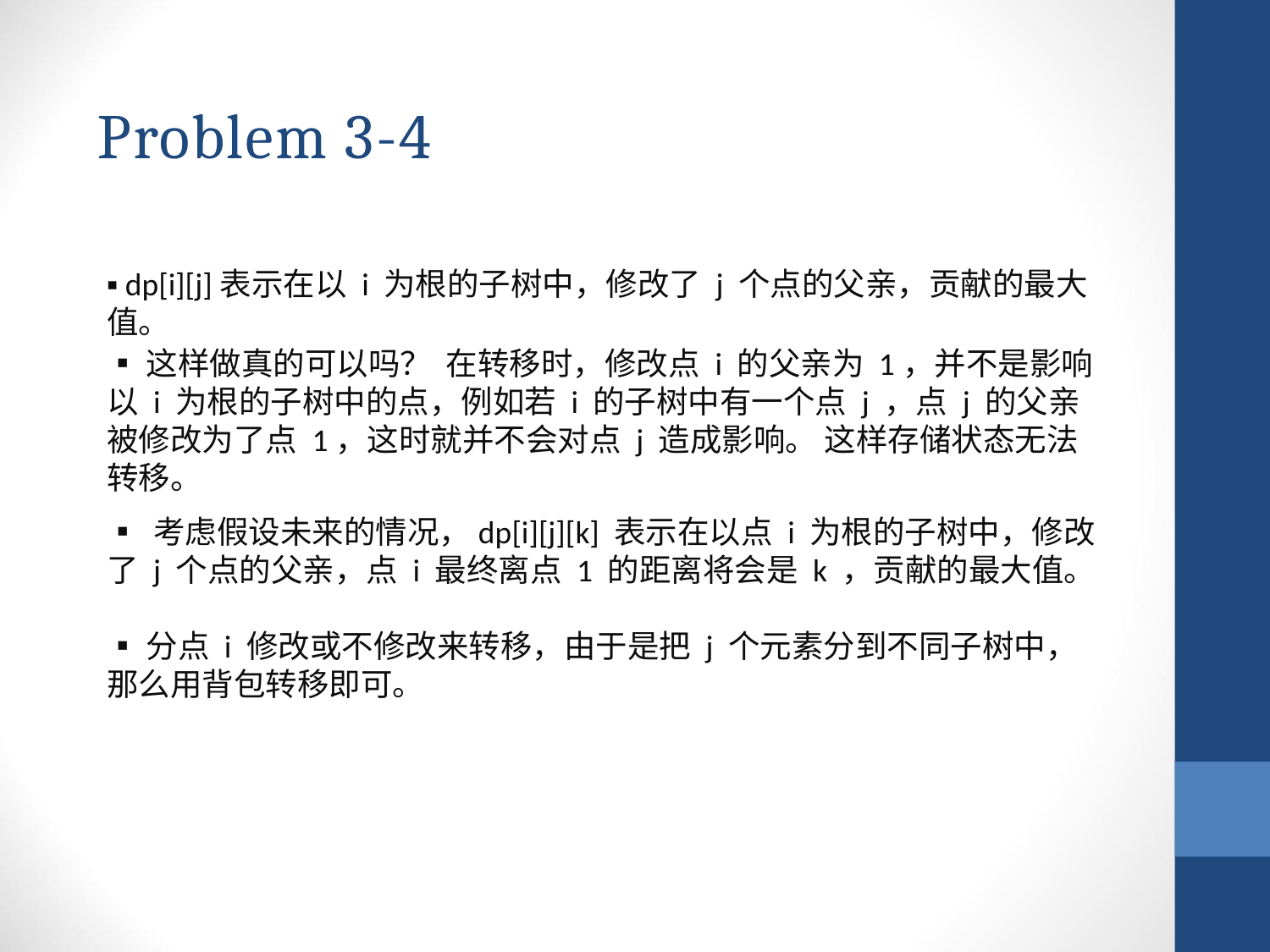

Problem 3-4
▪ dp[i][j]表示在以 i 为根的子树中，修改了 j 个点的父亲，贡献的最大值。
▪这样做真的可以吗？  在转移时，修改点 i 的父亲为 1，并不是影响以 i 为根的子树中的点，例如若 i 的子树中有一个点 j ，点 j 的父亲被修改为了点 1，这时就并不会对点 j 造成影响。 这样存储状态无法转移。
▪ 考虑假设未来的情况，dp[i][j][k] 表示在以点 i 为根的子树中，修改了 j 个点的父亲，点 i 最终离点 1 的距离将会是 k ，贡献的最大值。

▪分点 i 修改或不修改来转移，由于是把 j 个元素分到不同子树中，那么用背包转移即可。